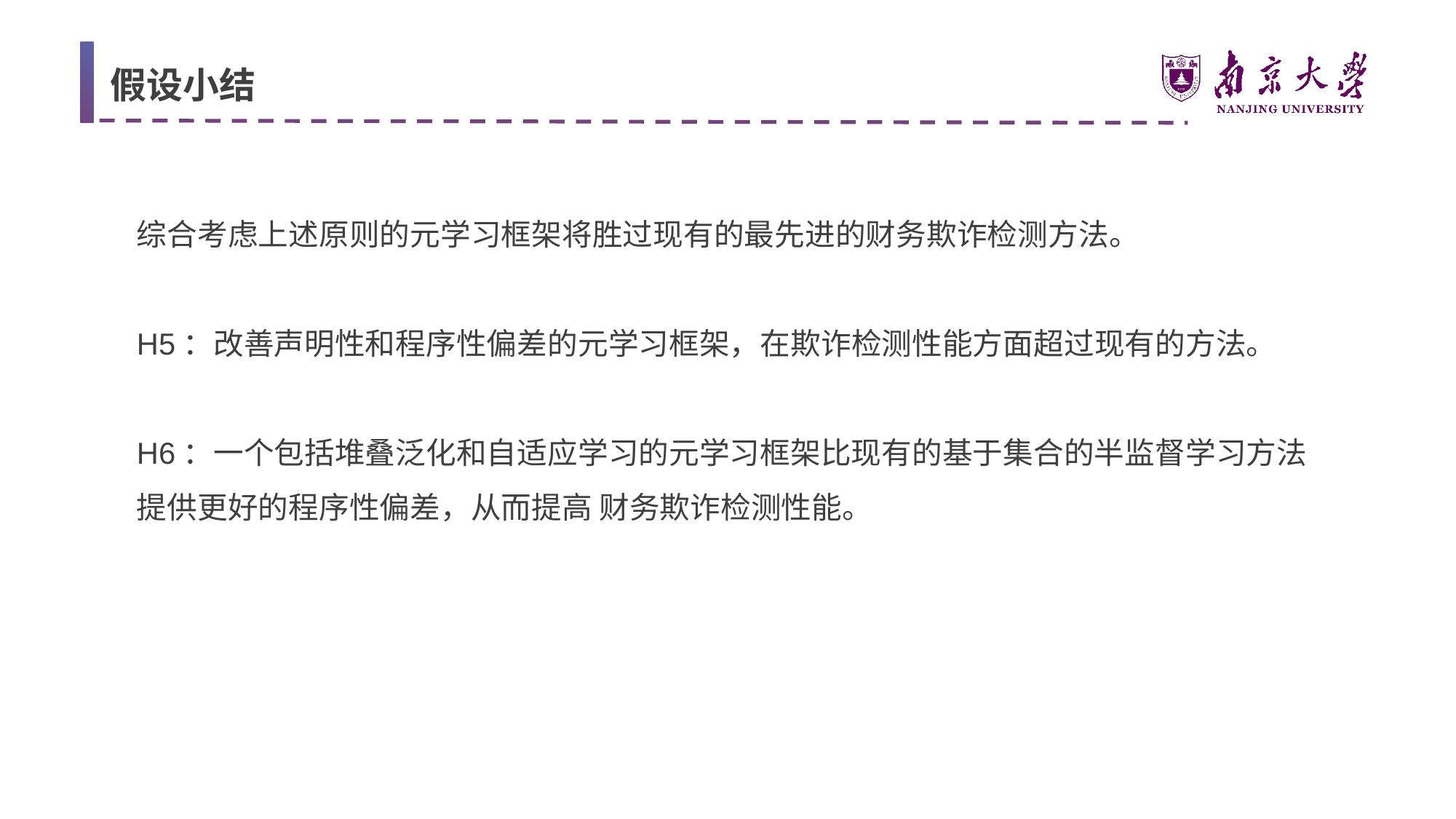

假设小结
综合考虑上述原则的元学习框架将胜过现有的最先进的财务欺诈检测方法。

H5：改善声明性和程序性偏差的元学习框架，在欺诈检测性能方面超过现有的方法。

H6：一个包括堆叠泛化和自适应学习的元学习框架比现有的基于集合的半监督学习方法提供更好的程序性偏差，从而提高 财务欺诈检测性能。